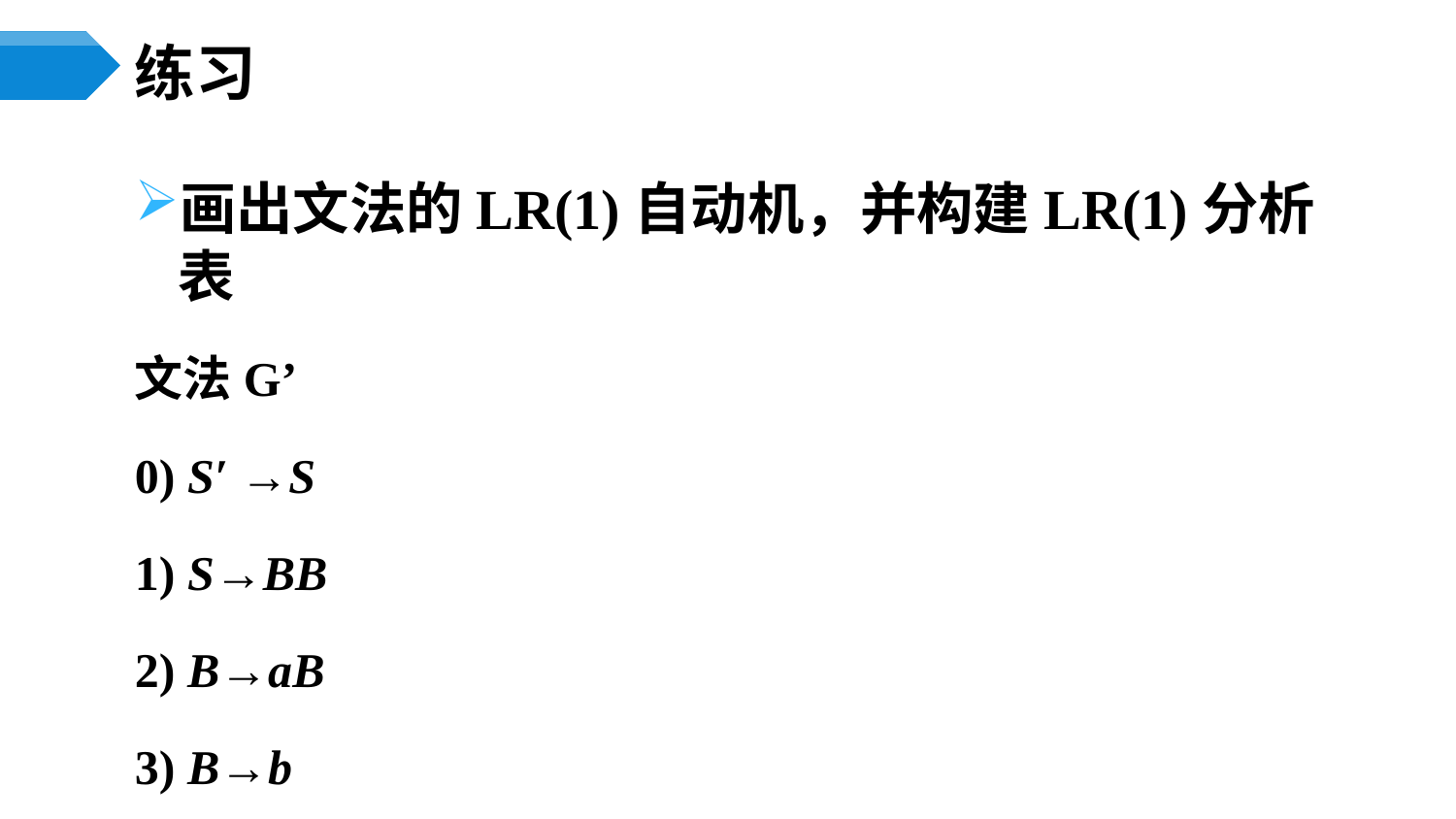

# 练习
画出文法的LR(1)自动机，并构建LR(1)分析表
文法G’
0) S′ →S
1) S→BB
2) B→aB
3) B→b